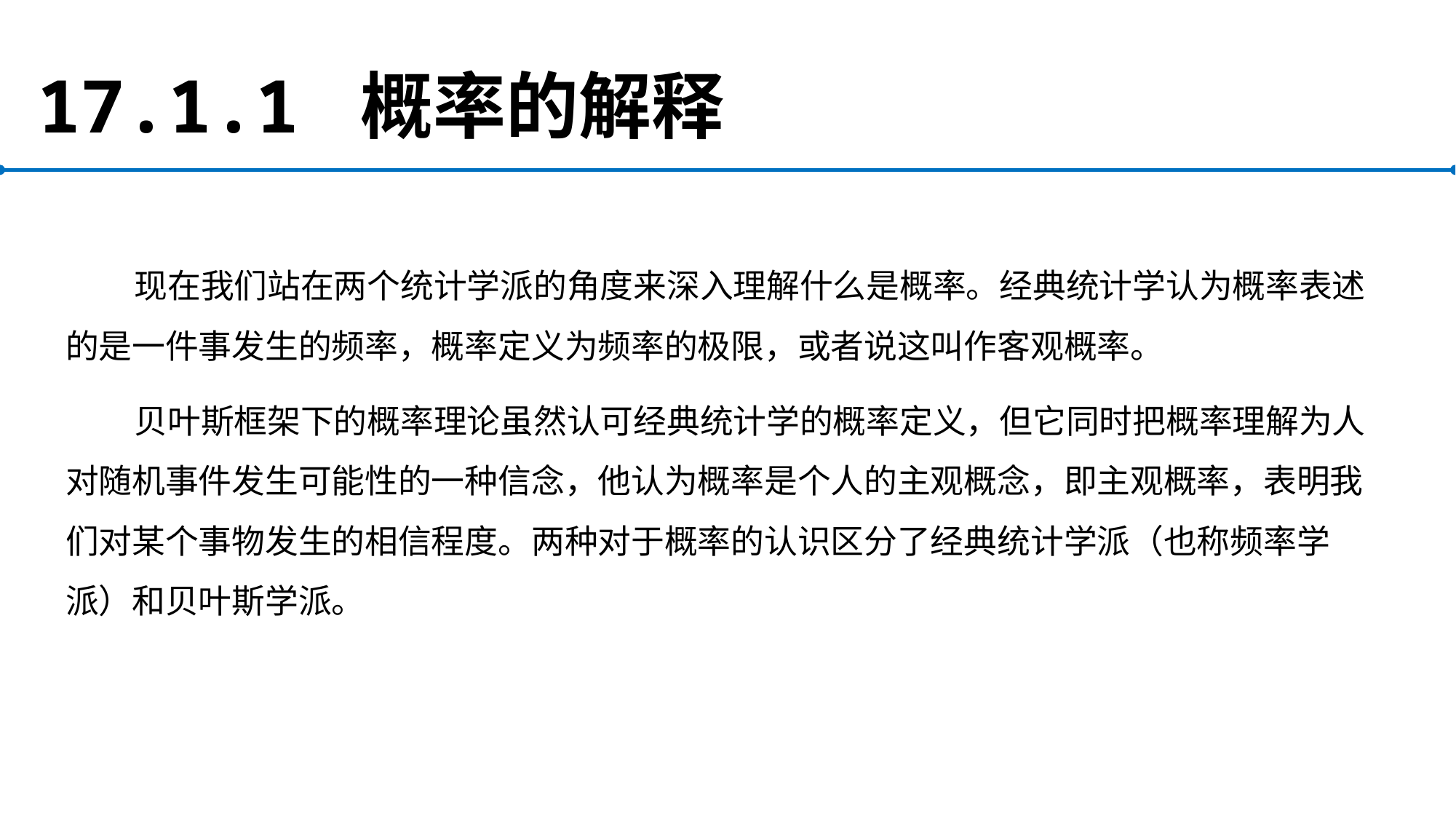

# 17.1.1 概率的解释
现在我们站在两个统计学派的角度来深入理解什么是概率。经典统计学认为概率表述的是一件事发生的频率，概率定义为频率的极限，或者说这叫作客观概率。
贝叶斯框架下的概率理论虽然认可经典统计学的概率定义，但它同时把概率理解为人对随机事件发生可能性的一种信念，他认为概率是个人的主观概念，即主观概率，表明我们对某个事物发生的相信程度。两种对于概率的认识区分了经典统计学派（也称频率学派）和贝叶斯学派。